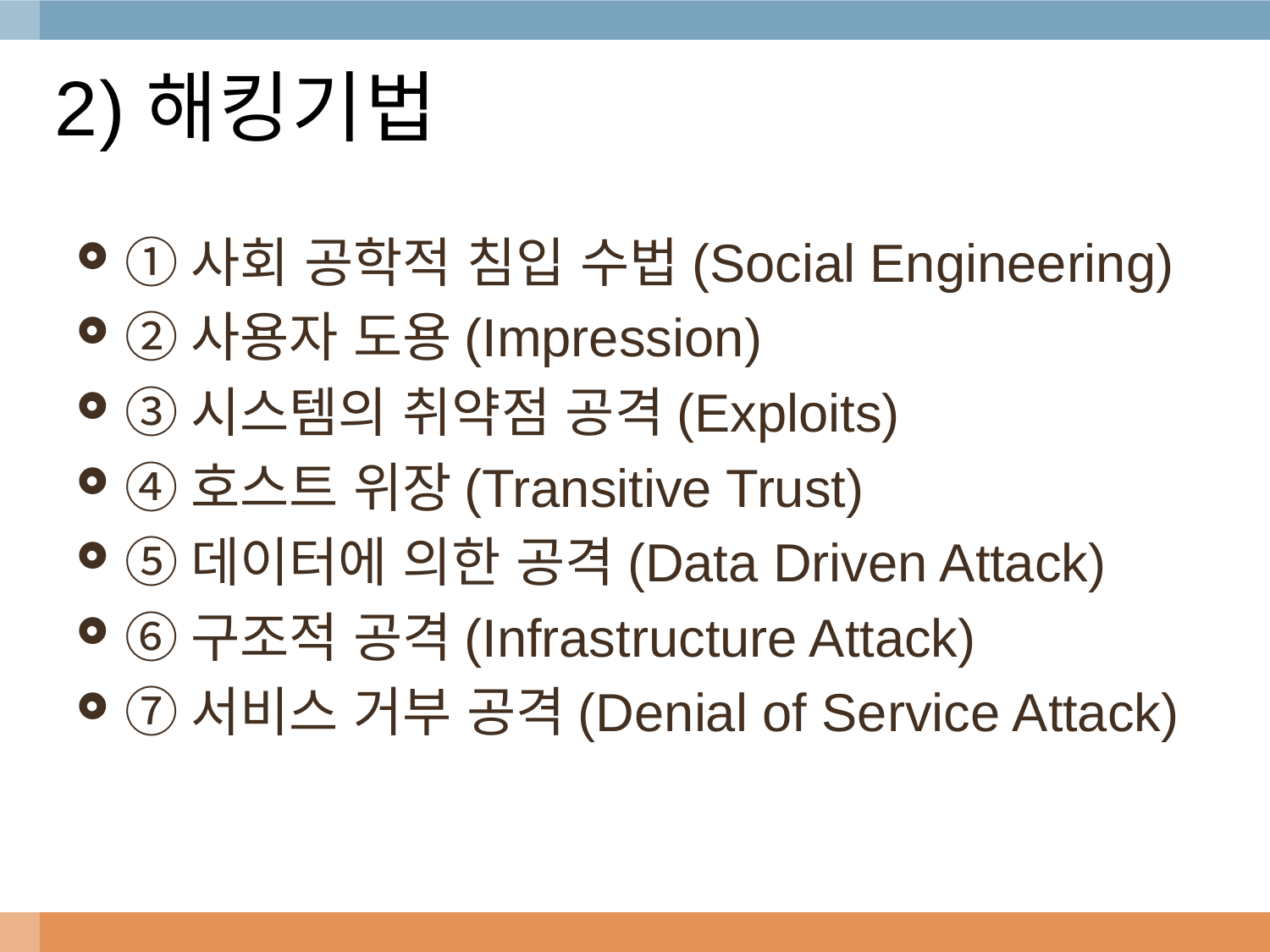

# 2)해킹기법
①사회 공학적 침입 수법(Social Engineering)
②사용자 도용(Impression)
③시스템의 취약점 공격(Exploits)
④호스트 위장(Transitive Trust)
⑤데이터에 의한 공격(Data Driven Attack)
⑥구조적 공격(Infrastructure Attack)
⑦서비스 거부 공격(Denial of Service Attack)